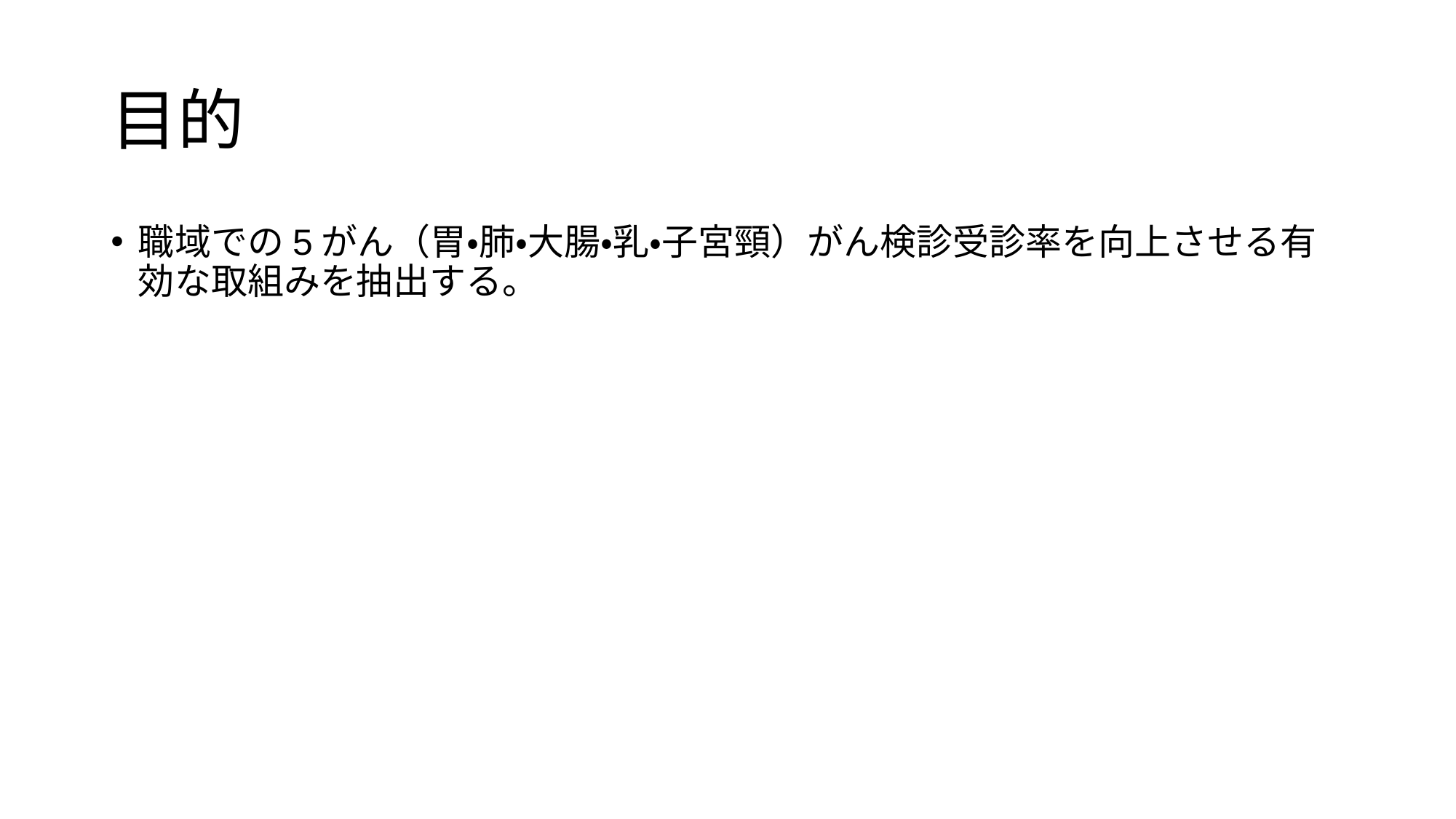

# 目的
職域での5がん（胃・肺・大腸・乳・子宮頸）がん検診受診率を向上させる有効な取組みを抽出する。